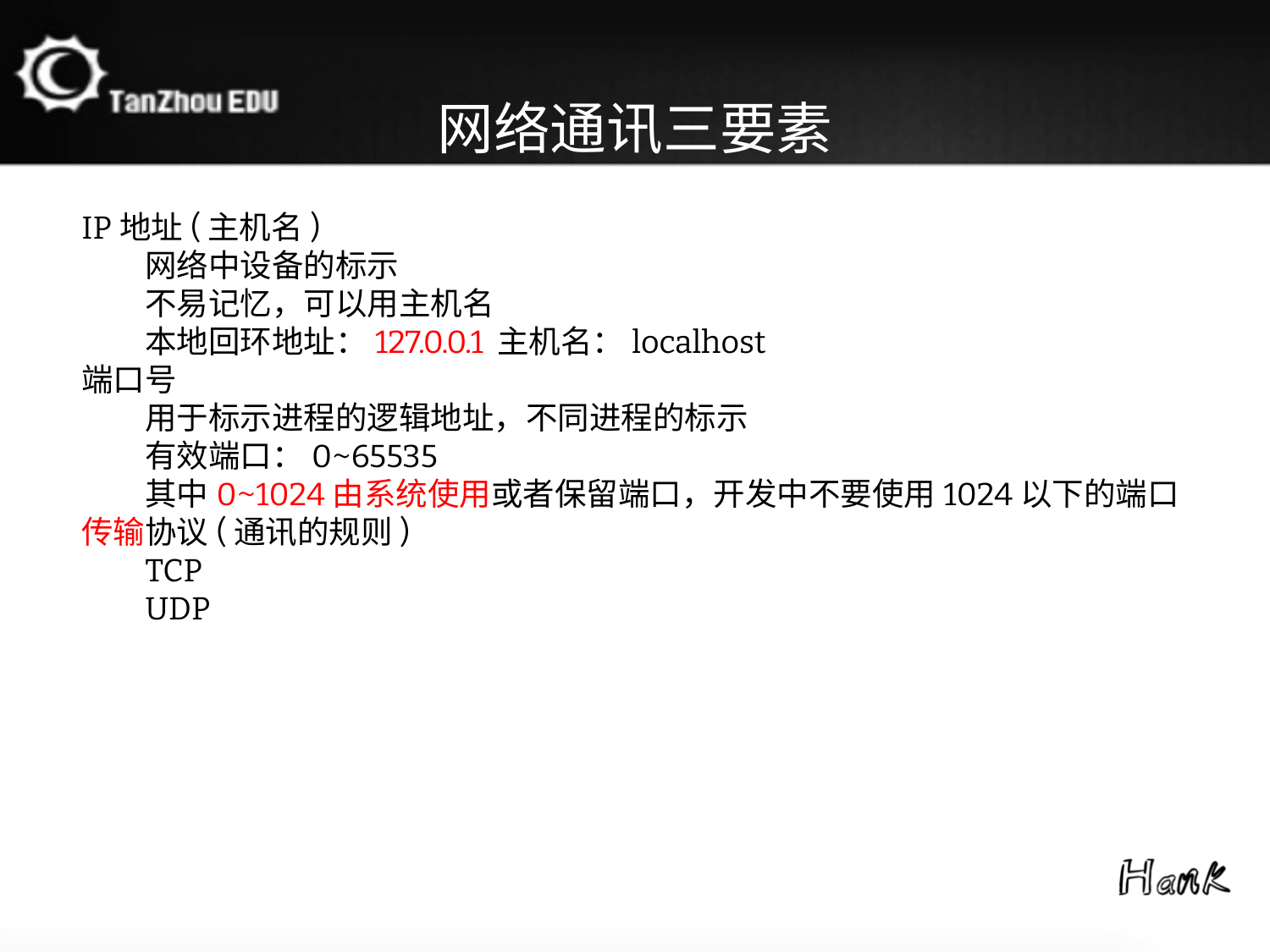

网络通讯三要素
IP地址(主机名)
网络中设备的标示
不易记忆，可以用主机名
本地回环地址：127.0.0.1 主机名：localhost
端口号
用于标示进程的逻辑地址，不同进程的标示
有效端口：0~65535
其中0~1024由系统使用或者保留端口，开发中不要使用1024以下的端口
传输协议(通讯的规则)
TCP
UDP